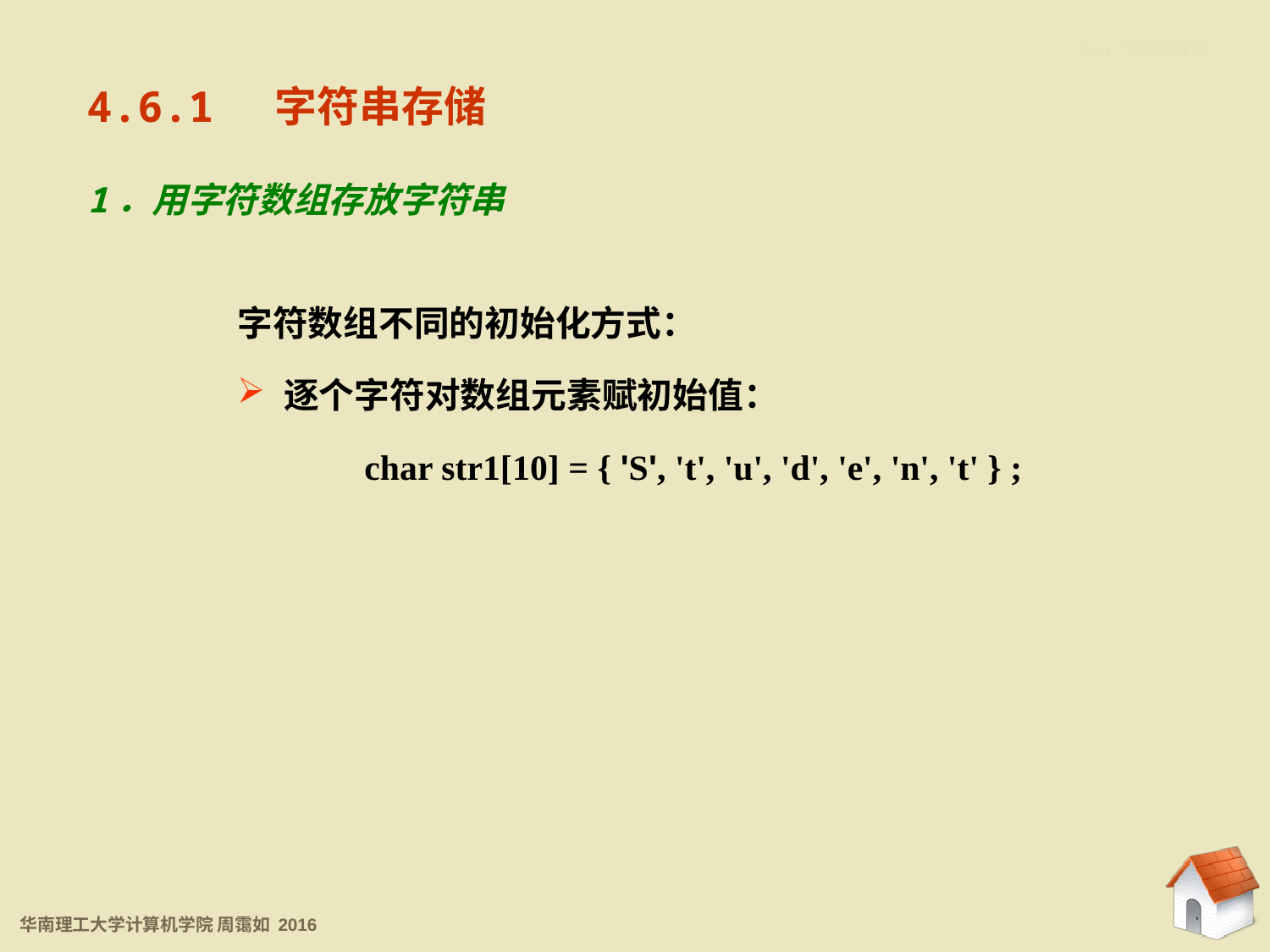

4.6.1 字符串存储
4.6.1  字符串存储
1．用字符数组存放字符串
字符数组不同的初始化方式：
 逐个字符对数组元素赋初始值：
	char str1[10] = { 'S', 't', 'u', 'd', 'e', 'n', 't' } ;